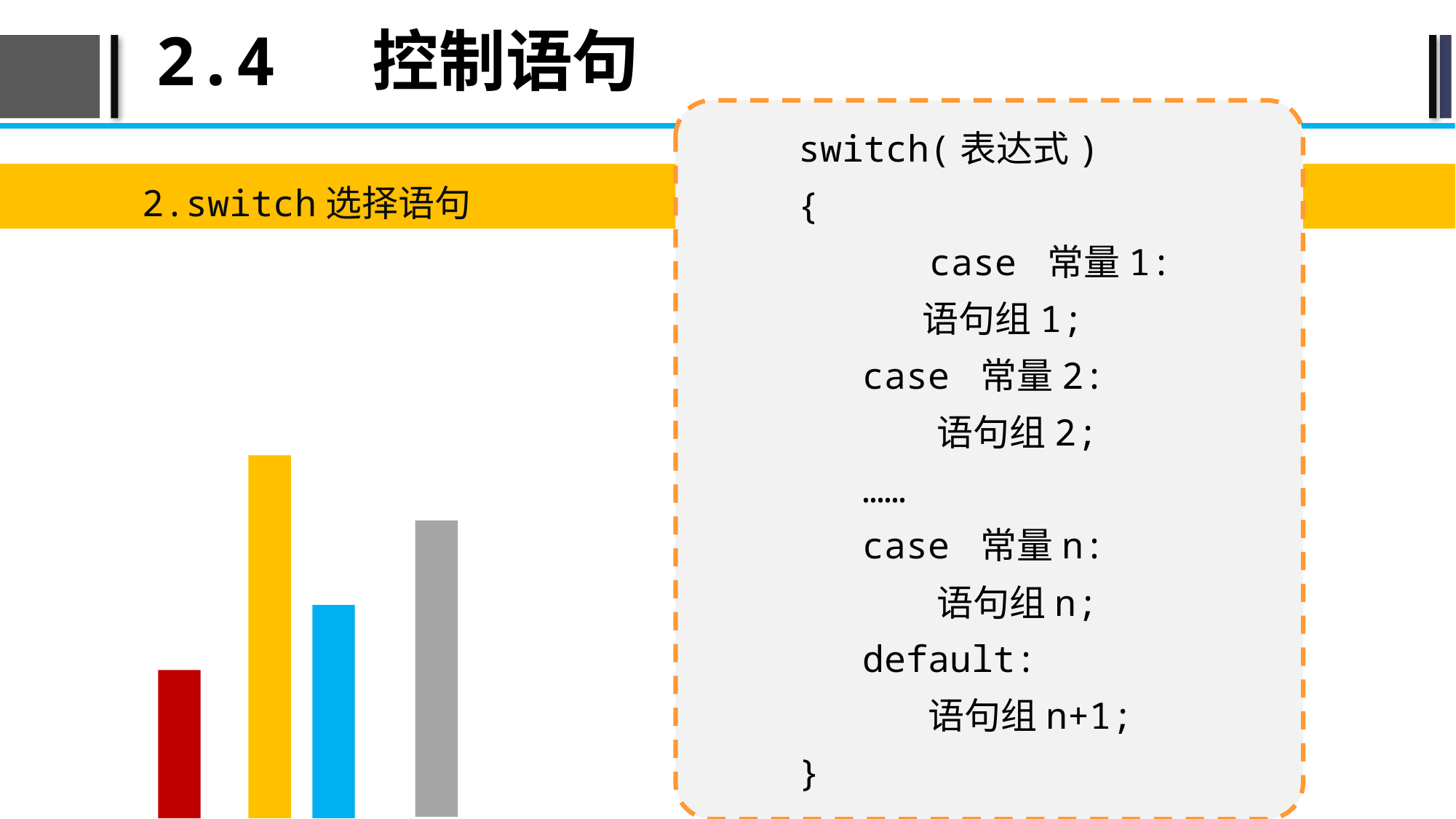

# 2.4  控制语句

switch(表达式)
{
      case 常量1:
              语句组1;
case 常量2:
        语句组2;
……
case 常量n:
        语句组n;
default:
       语句组n+1;
}

2.switch选择语句